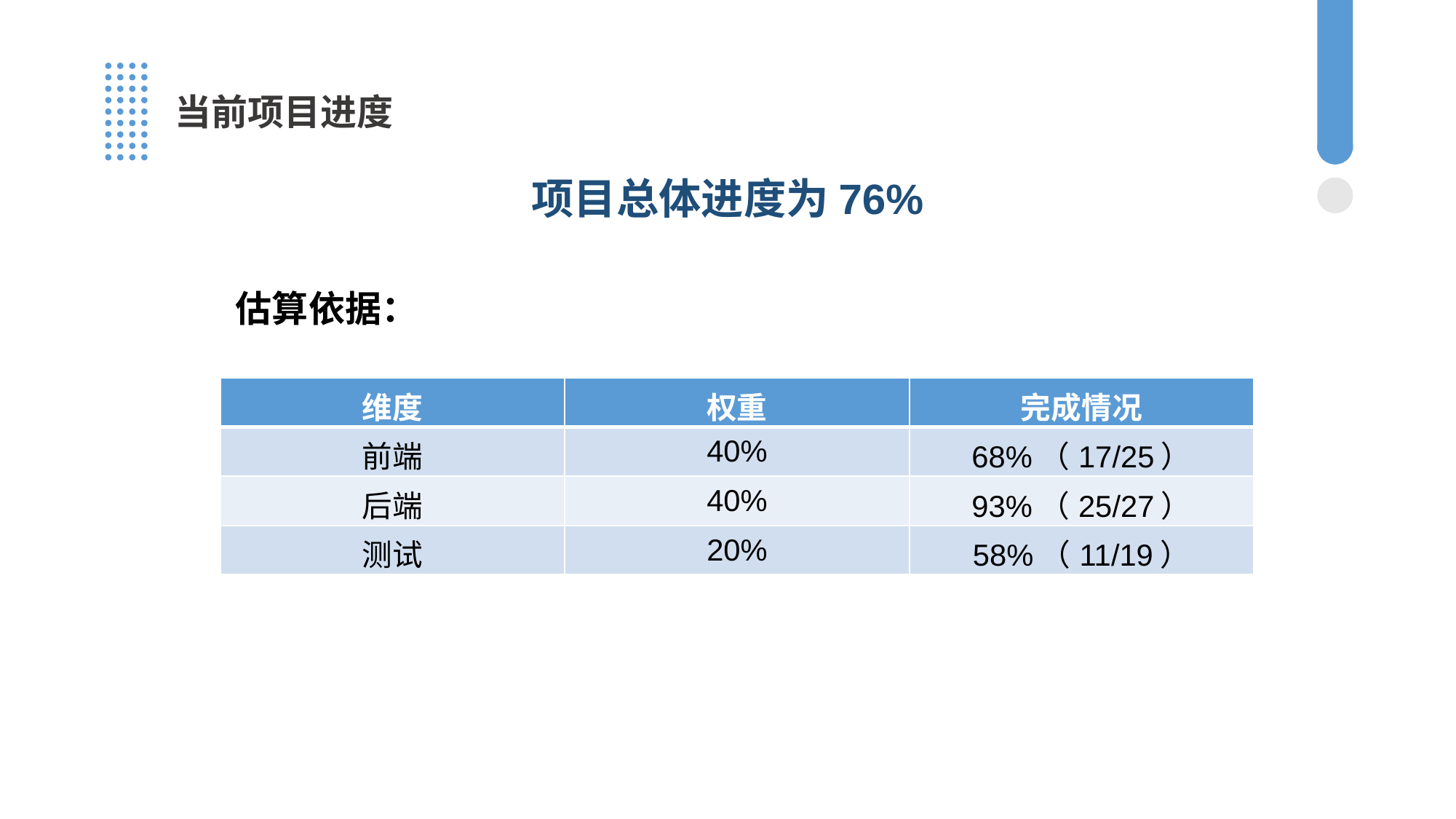

当前项目进度

项目总体进度为76%
估算依据：
| 维度 | 权重 | 完成情况 |
| --- | --- | --- |
| 前端 | 40% | 68%（17/25） |
| 后端 | 40% | 93%（25/27） |
| 测试 | 20% | 58%（11/19） |